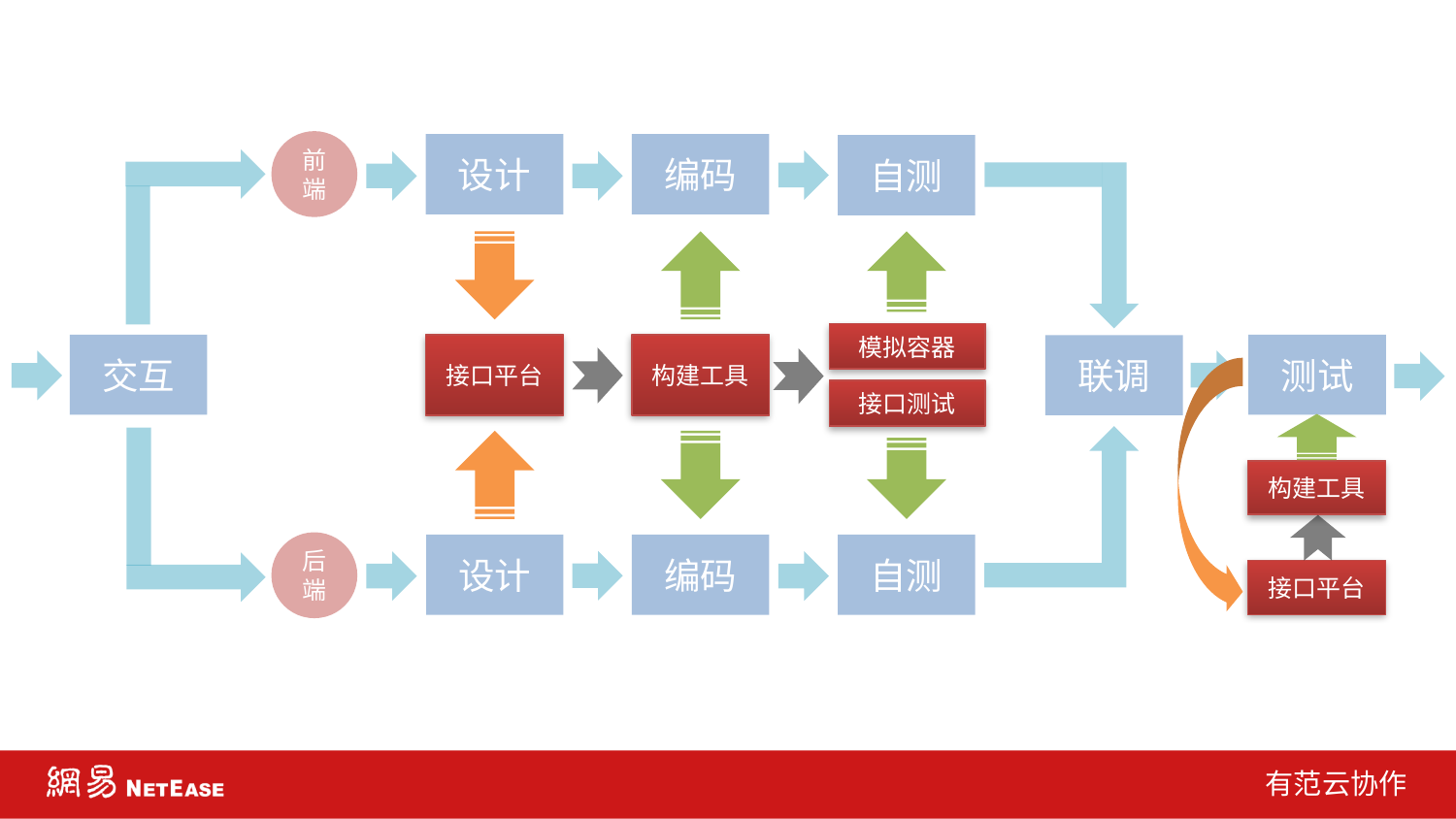

前端
设计
编码
自测

模拟容器
交互
测试
接口平台
构建工具
联调

接口测试

构建工具

后端
设计
编码
自测

接口平台
有范云协作